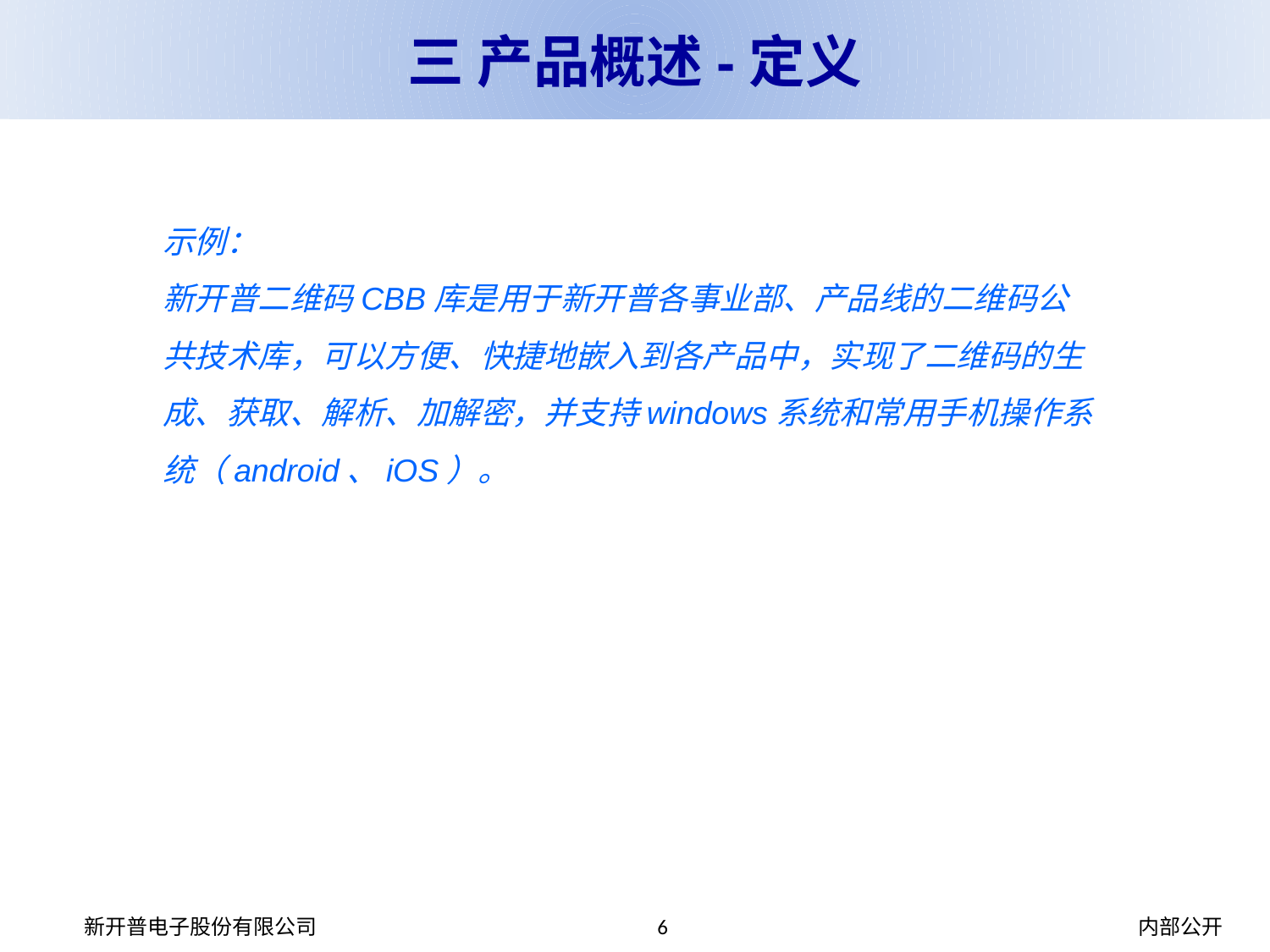

三 产品概述-定义
示例：
新开普二维码CBB库是用于新开普各事业部、产品线的二维码公共技术库，可以方便、快捷地嵌入到各产品中，实现了二维码的生成、获取、解析、加解密，并支持windows系统和常用手机操作系统（android、iOS）。
新开普电子股份有限公司
6
内部公开